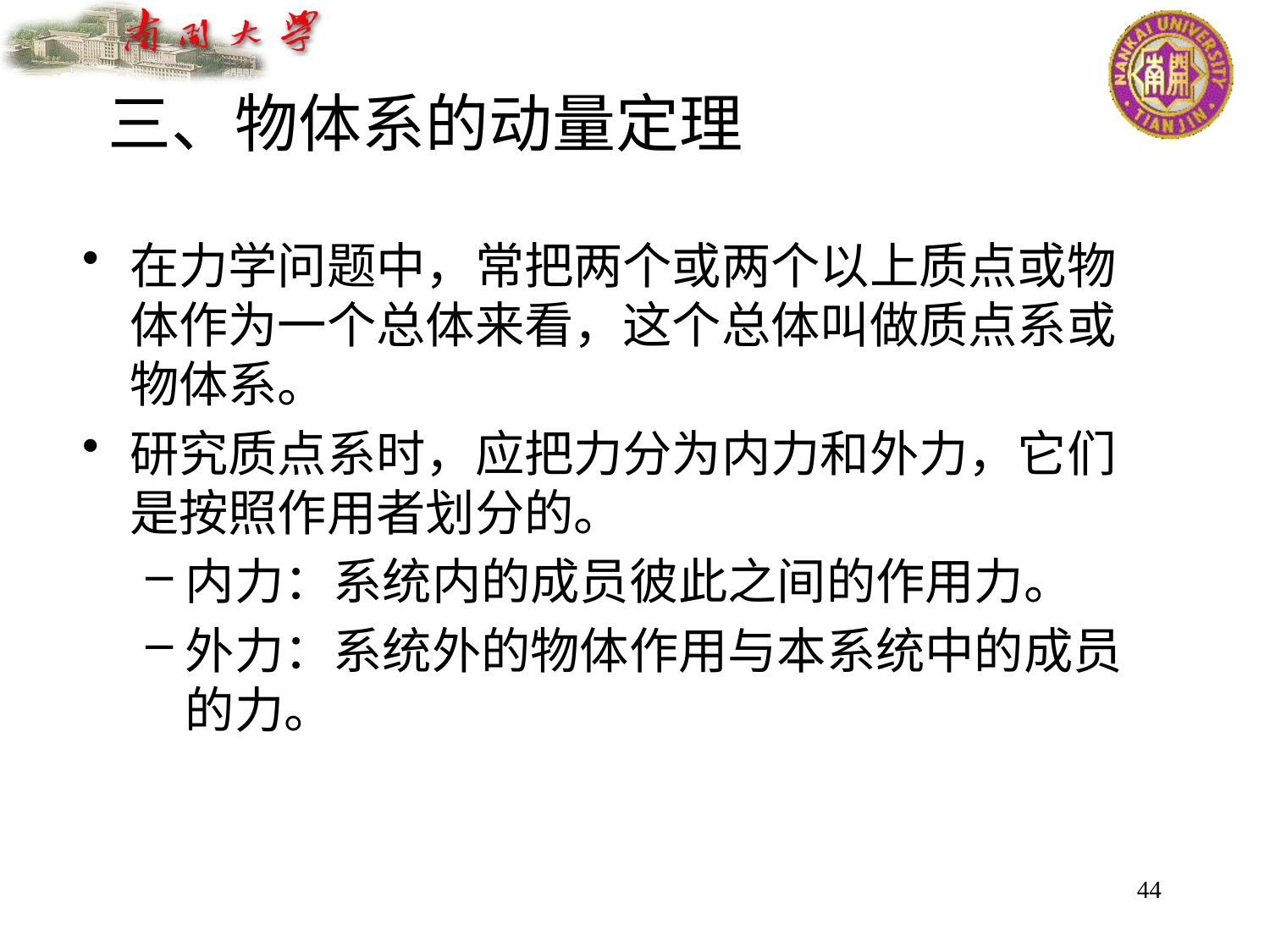

# 三、物体系的动量定理
在力学问题中，常把两个或两个以上质点或物体作为一个总体来看，这个总体叫做质点系或物体系。
研究质点系时，应把力分为内力和外力，它们是按照作用者划分的。
内力：系统内的成员彼此之间的作用力。
外力：系统外的物体作用与本系统中的成员的力。

44